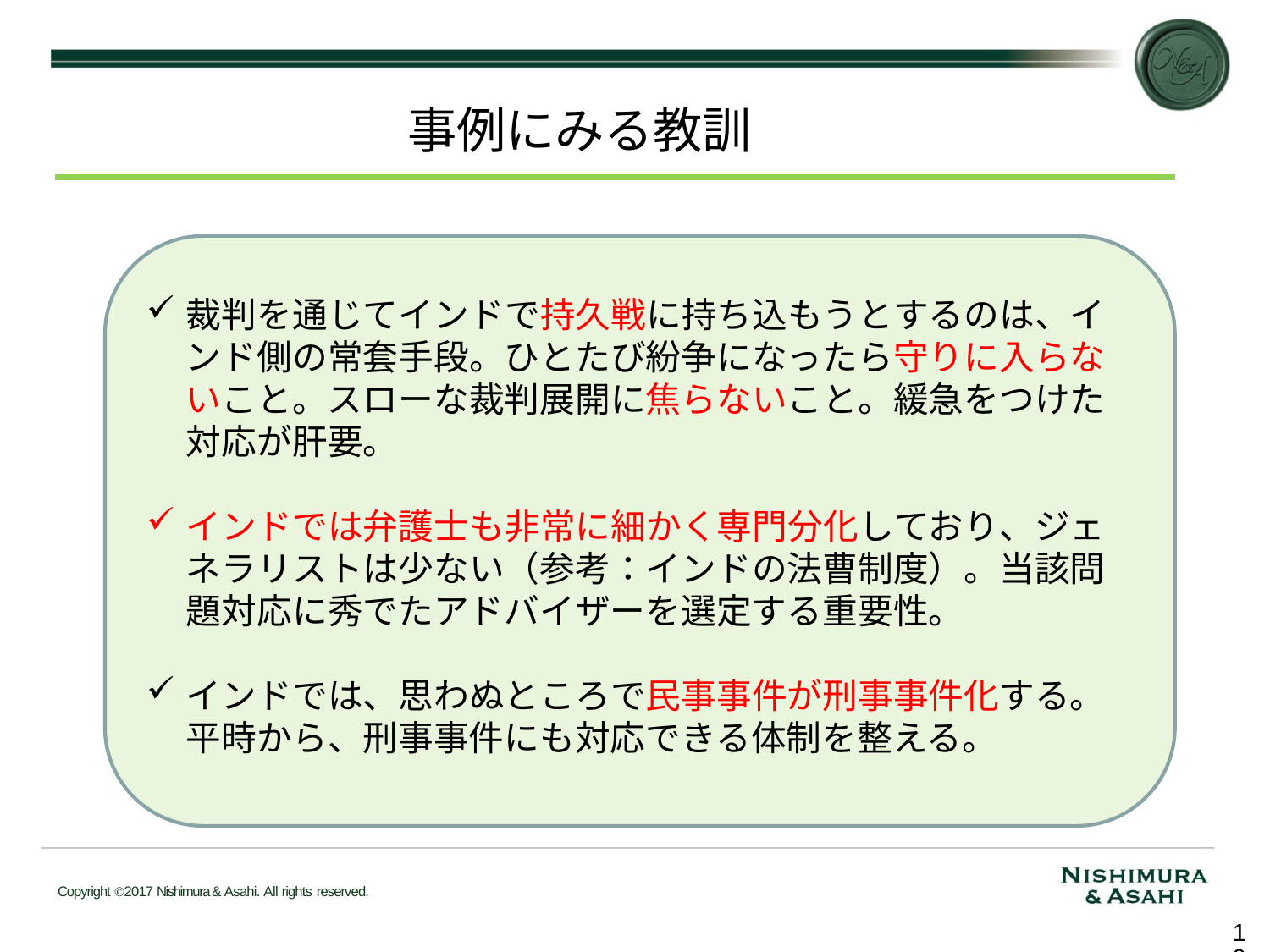

# 事例にみる教訓

裁判を通じてインドで持久戦に持ち込もうとするのは、イ ンド側の常套手段。ひとたび紛争になったら守りに入らな いこと。スローな裁判展開に焦らないこと。緩急をつけた 対応が肝要。
インドでは弁護士も非常に細かく専門分化しており、ジェ ネラリストは少ない（参考：インドの法曹制度）。当該問 題対応に秀でたアドバイザーを選定する重要性。
インドでは、思わぬところで民事事件が刑事事件化する。 平時から、刑事事件にも対応できる体制を整える。
Copyright Ⓒ2017 Nishimura & Asahi. All rights reserved.
19